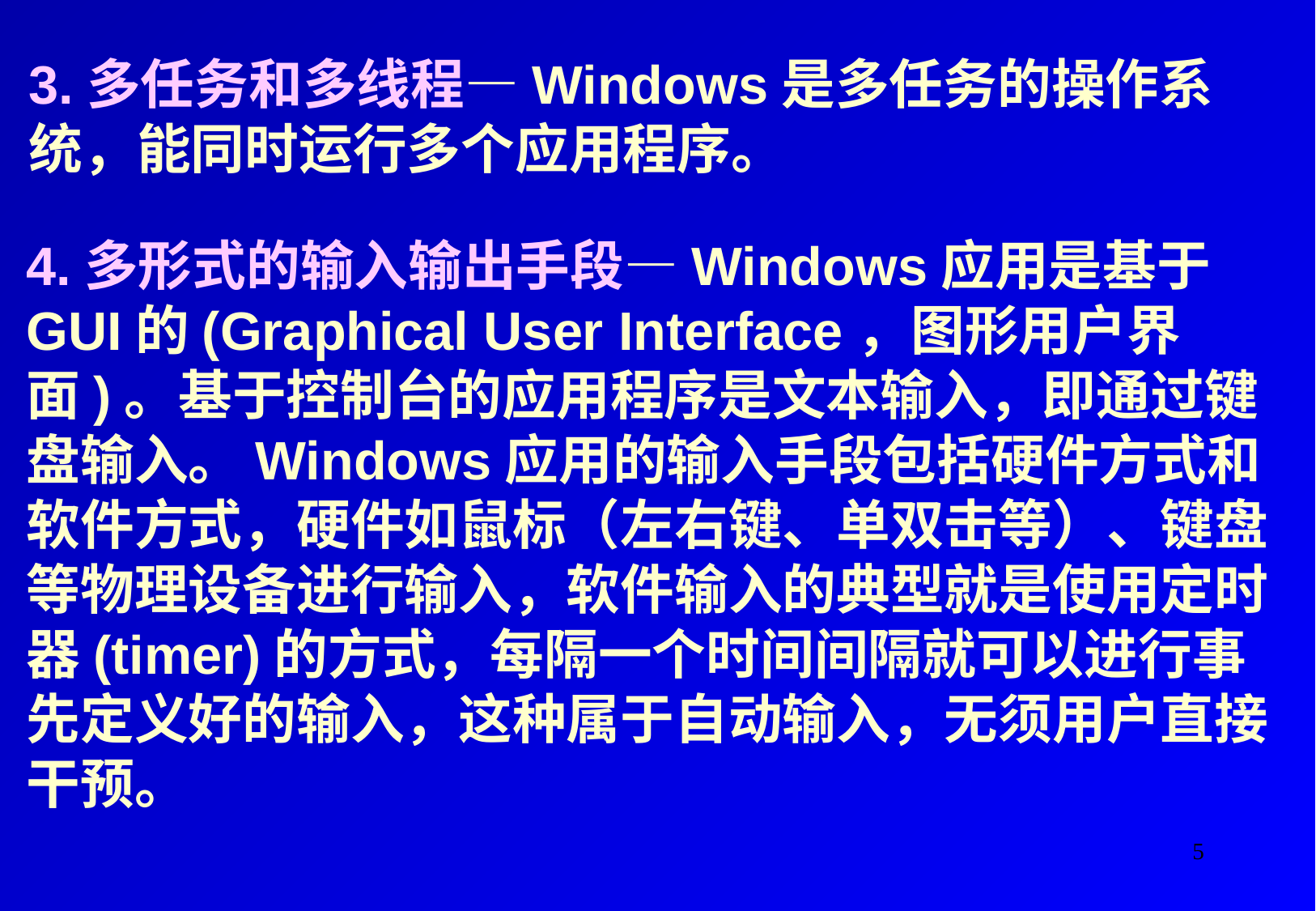

3.多任务和多线程—Windows是多任务的操作系统，能同时运行多个应用程序。
4.多形式的输入输出手段—Windows应用是基于GUI的(Graphical User Interface，图形用户界面)。基于控制台的应用程序是文本输入，即通过键盘输入。Windows应用的输入手段包括硬件方式和软件方式，硬件如鼠标（左右键、单双击等）、键盘等物理设备进行输入，软件输入的典型就是使用定时器(timer)的方式，每隔一个时间间隔就可以进行事先定义好的输入，这种属于自动输入，无须用户直接干预。
5